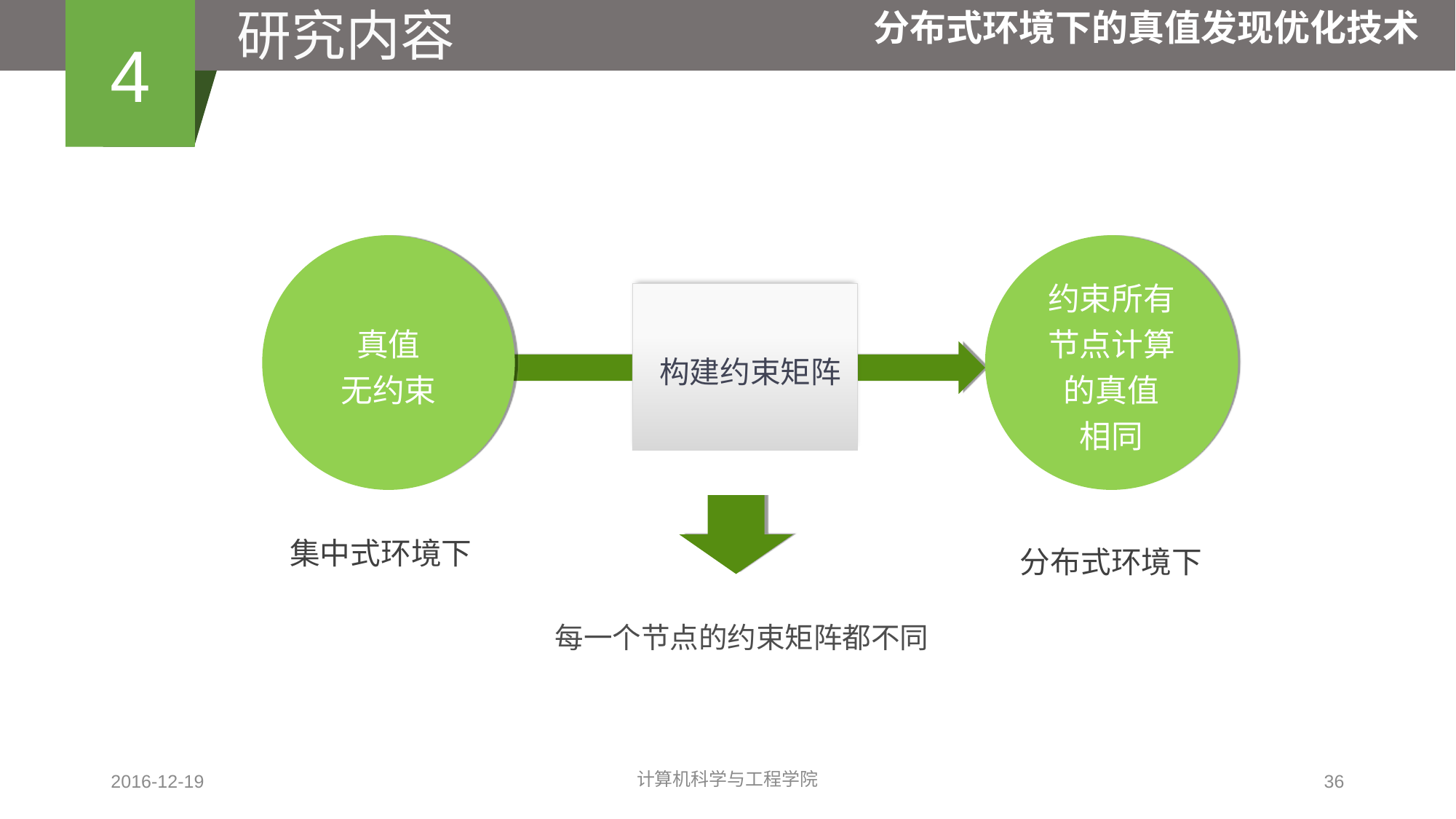

研究内容
4

分布式环境下的真值发现优化技术
真值
无约束
约束所有节点计算的真值
相同
 构建约束矩阵

集中式环境下
分布式环境下
每一个节点的约束矩阵都不同
2016-12-19
计算机科学与工程学院
36